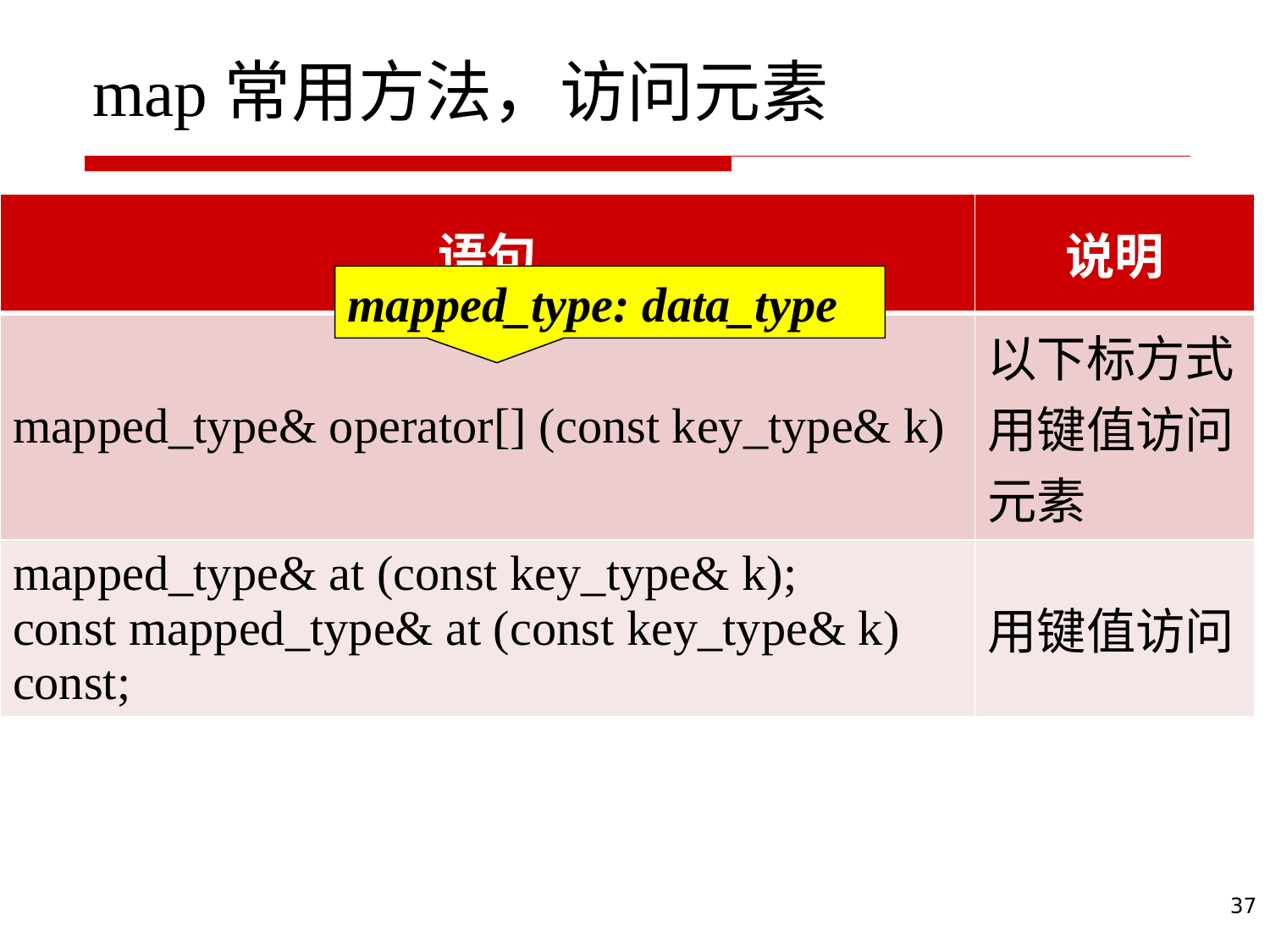

# map常用方法，访问元素

| 语句 | 说明 |
| --- | --- |
| mapped\_type& operator[] (const key\_type& k) | 以下标方式用键值访问元素 |
| mapped\_type& at (const key\_type& k); const mapped\_type& at (const key\_type& k) const; | 用键值访问 |
mapped_type: data_type
37